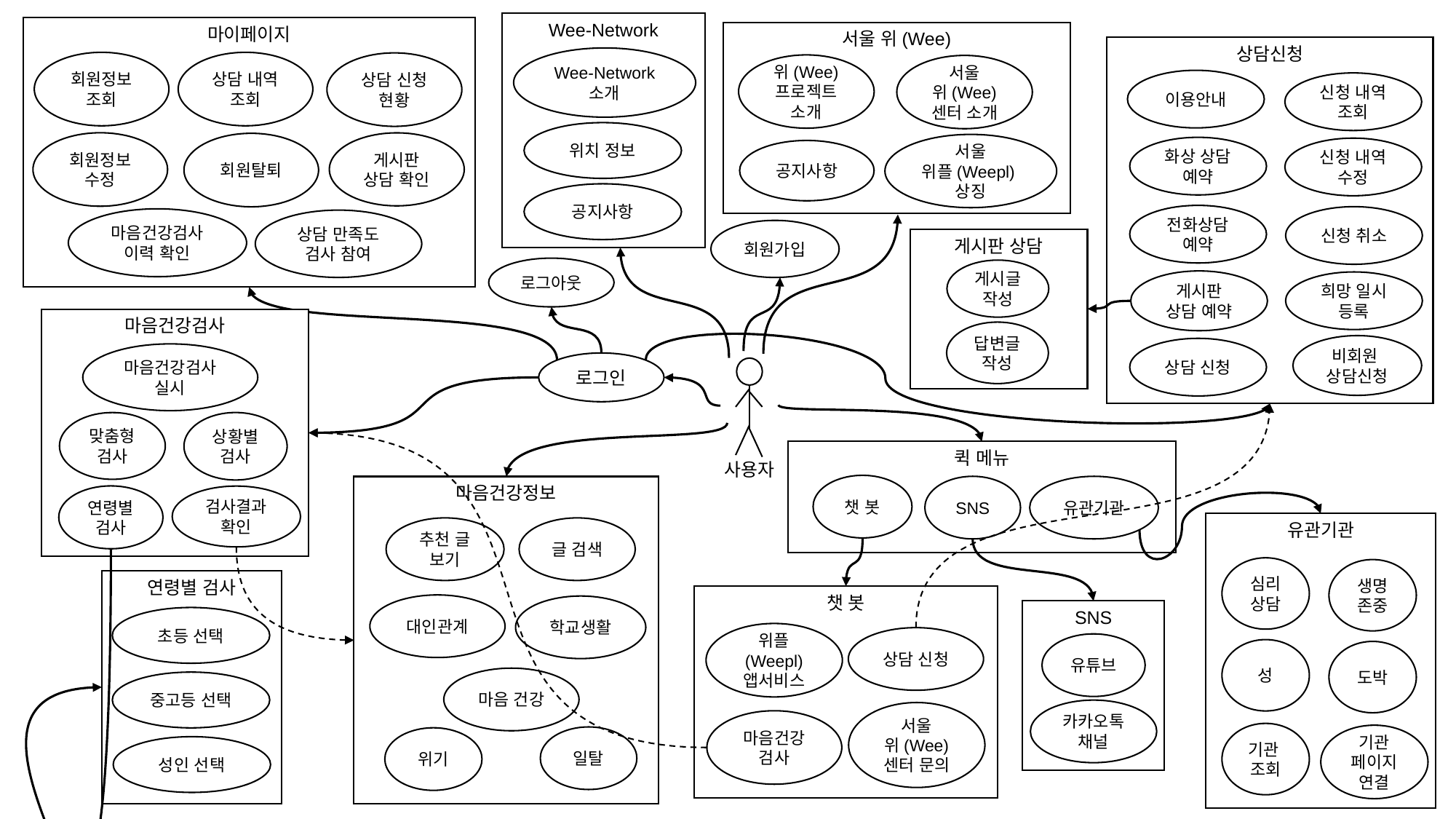

Wee-Network
마이페이지
서울 위(Wee)
상담신청
Wee-Network
소개
회원정보
조회
상담 내역
조회
상담 신청
현황
위(Wee)
프로젝트
소개
서울
위(Wee)
센터 소개
이용안내
신청 내역
조회
위치 정보
회원정보
수정
게시판
상담 확인
회원탈퇴
서울
위플(Weepl)
상징
화상 상담
예약
신청 내역
수정
공지사항
공지사항
전화상담
예약
신청 취소
마음건강검사
이력 확인
상담 만족도
검사 참여
회원가입
게시판 상담
로그아웃
게시글
작성
게시판
상담 예약
희망 일시
등록
마음건강검사
답변글
작성
비회원
상담신청
상담 신청
마음건강검사
실시
로그인

사용자
맞춤형
검사
상황별
검사
퀵 메뉴
챗 봇
SNS
유관기관
마음건강정보
연령별
검사
검사결과
확인
유관기관
추천 글
보기
글 검색
심리 상담
생명
존중
연령별 검사
챗 봇
대인관계
학교생활
SNS
초등 선택
위플
(Weepl)
앱서비스
상담 신청
유튜브
성
도박
마음 건강
중고등 선택
카카오톡
채널
서울
위(Wee)
센터 문의
마음건강
검사
기관
조회
기관
페이지
연결
일탈
위기
성인 선택